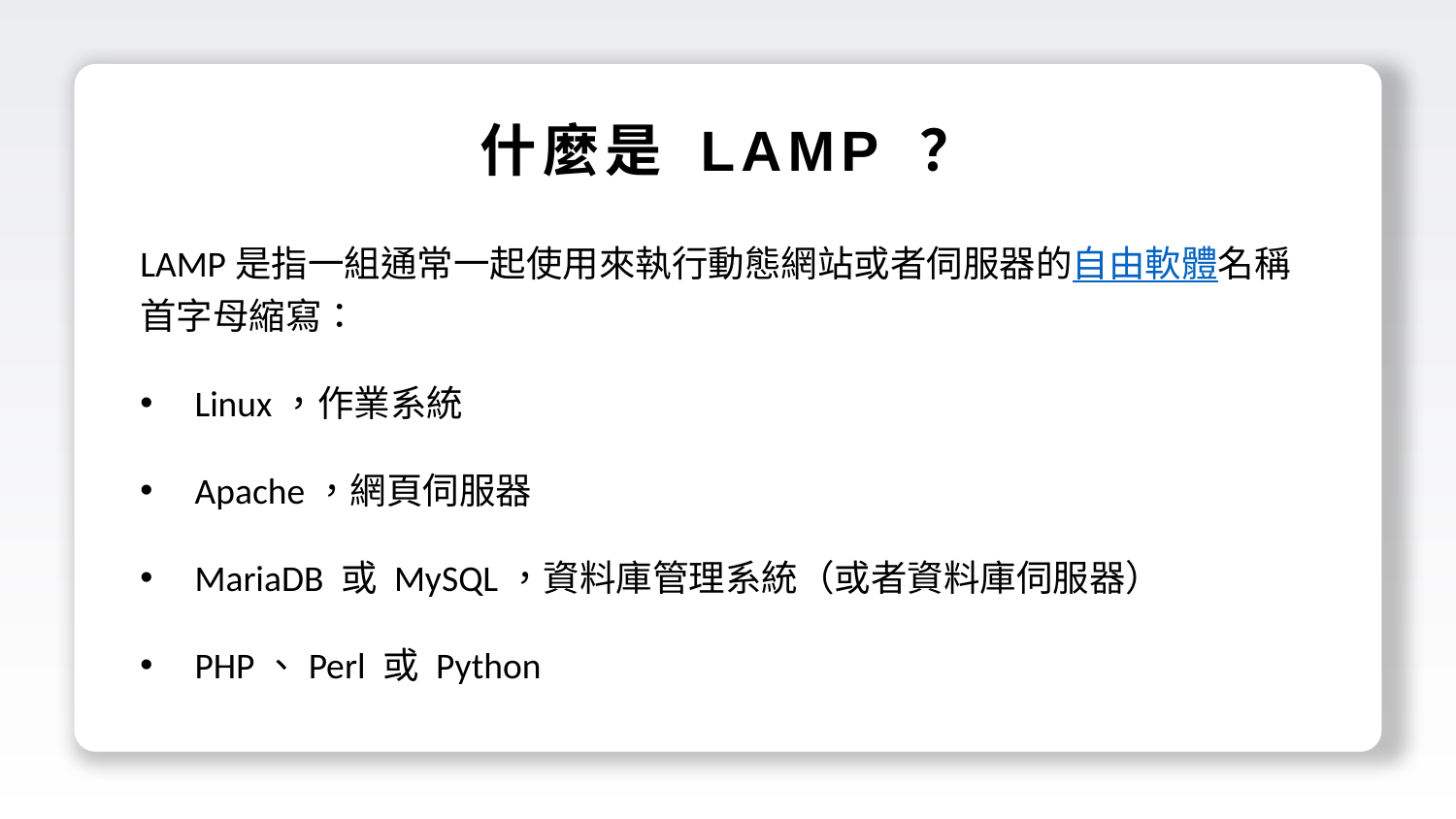

什麼是 LAMP ？
LAMP是指一組通常一起使用來執行動態網站或者伺服器的自由軟體名稱首字母縮寫：

Linux，作業系統

Apache，網頁伺服器

MariaDB 或 MySQL，資料庫管理系統（或者資料庫伺服器）

PHP、Perl 或 Python